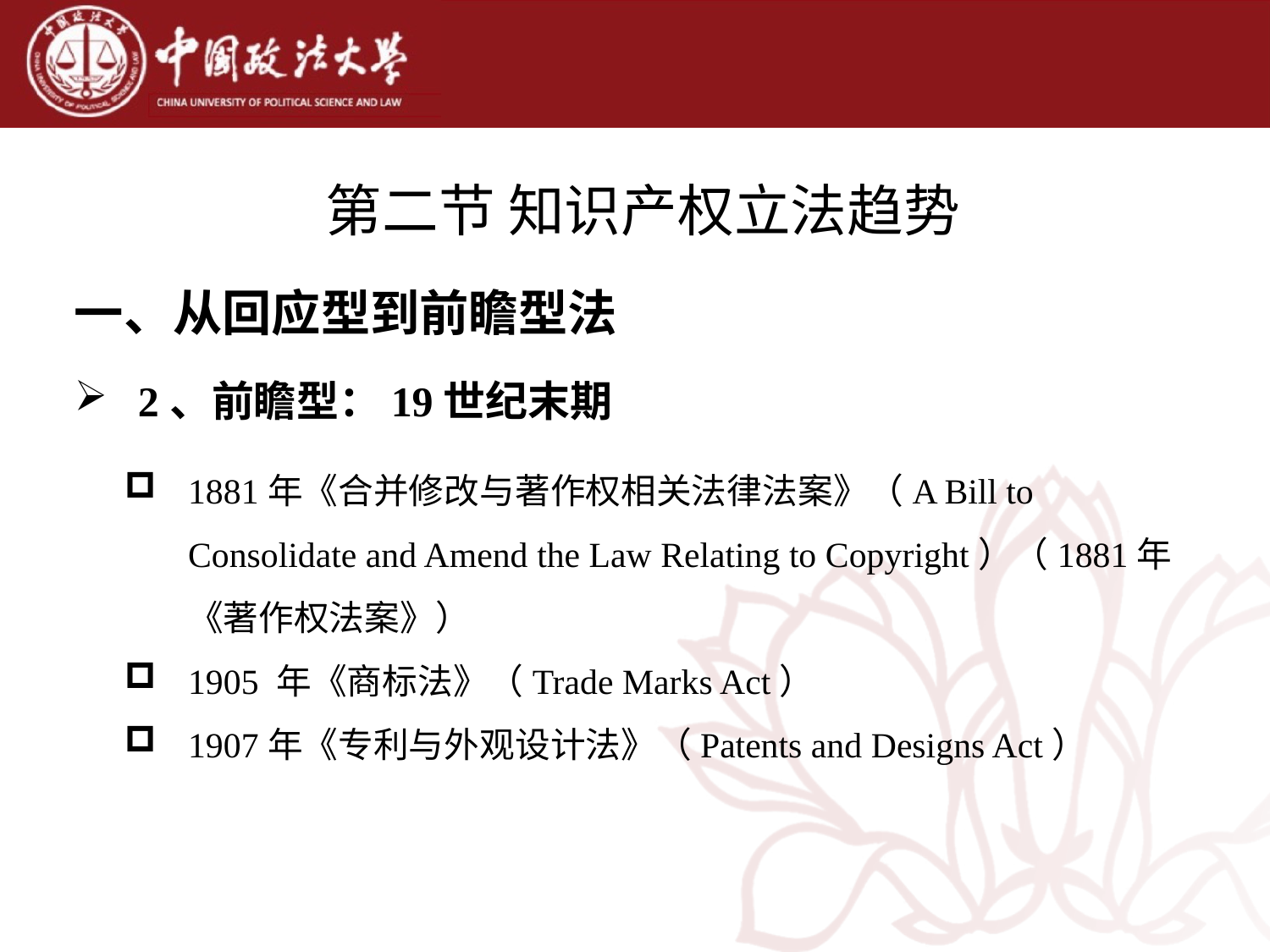

# 第二节 知识产权立法趋势
一、从回应型到前瞻型法
2、前瞻型：19世纪末期
1881年《合并修改与著作权相关法律法案》（A Bill to Consolidate and Amend the Law Relating to Copyright）（1881年《著作权法案》）
1905 年《商标法》（Trade Marks Act）
1907年《专利与外观设计法》（Patents and Designs Act）